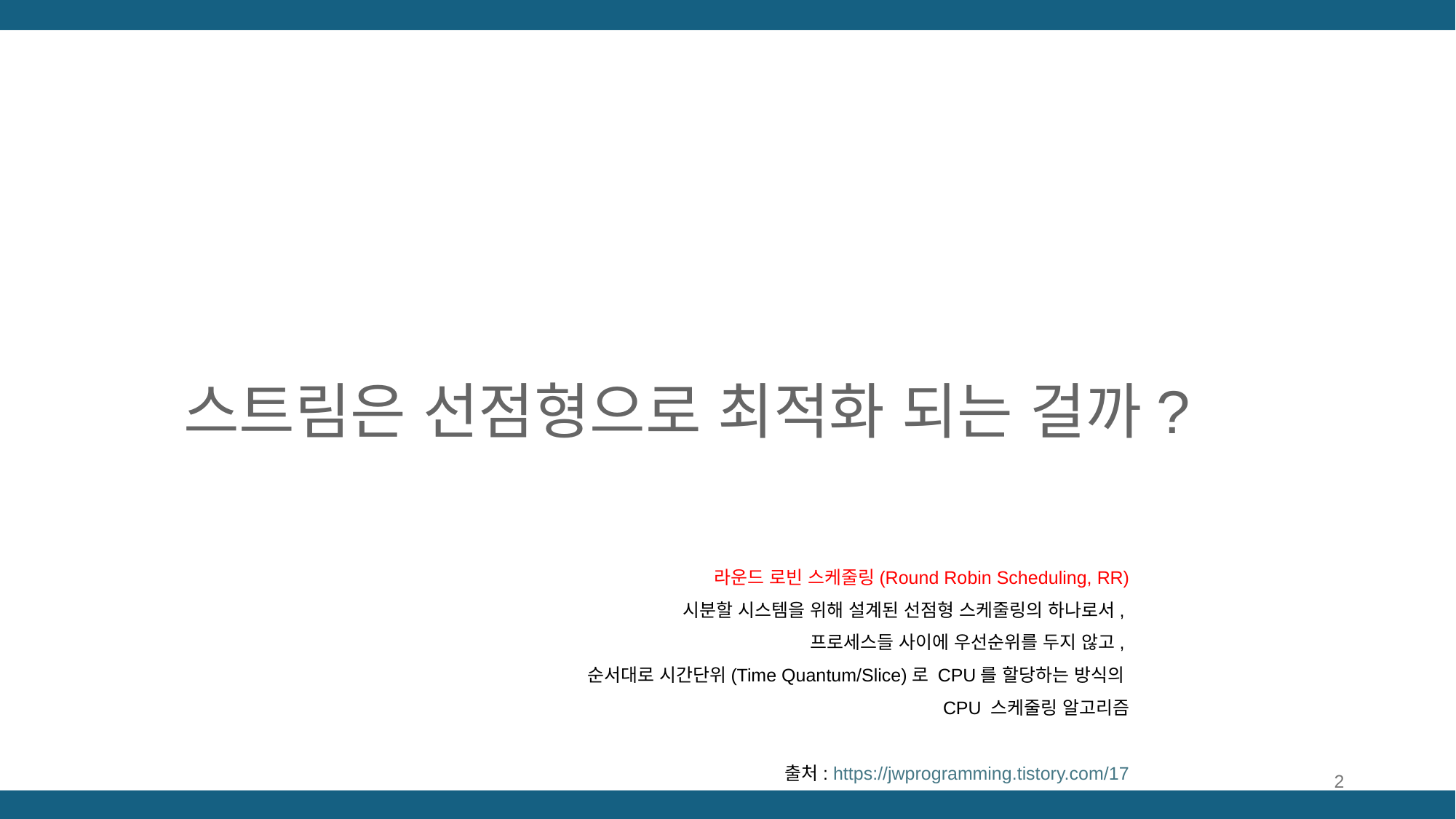

스트림은 선점형으로 최적화 되는 걸까?
라운드 로빈 스케줄링(Round Robin Scheduling, RR)
시분할 시스템을 위해 설계된 선점형 스케줄링의 하나로서,
프로세스들 사이에 우선순위를 두지 않고,
순서대로 시간단위(Time Quantum/Slice)로 CPU를 할당하는 방식의
CPU 스케줄링 알고리즘

출처: https://jwprogramming.tistory.com/17
2